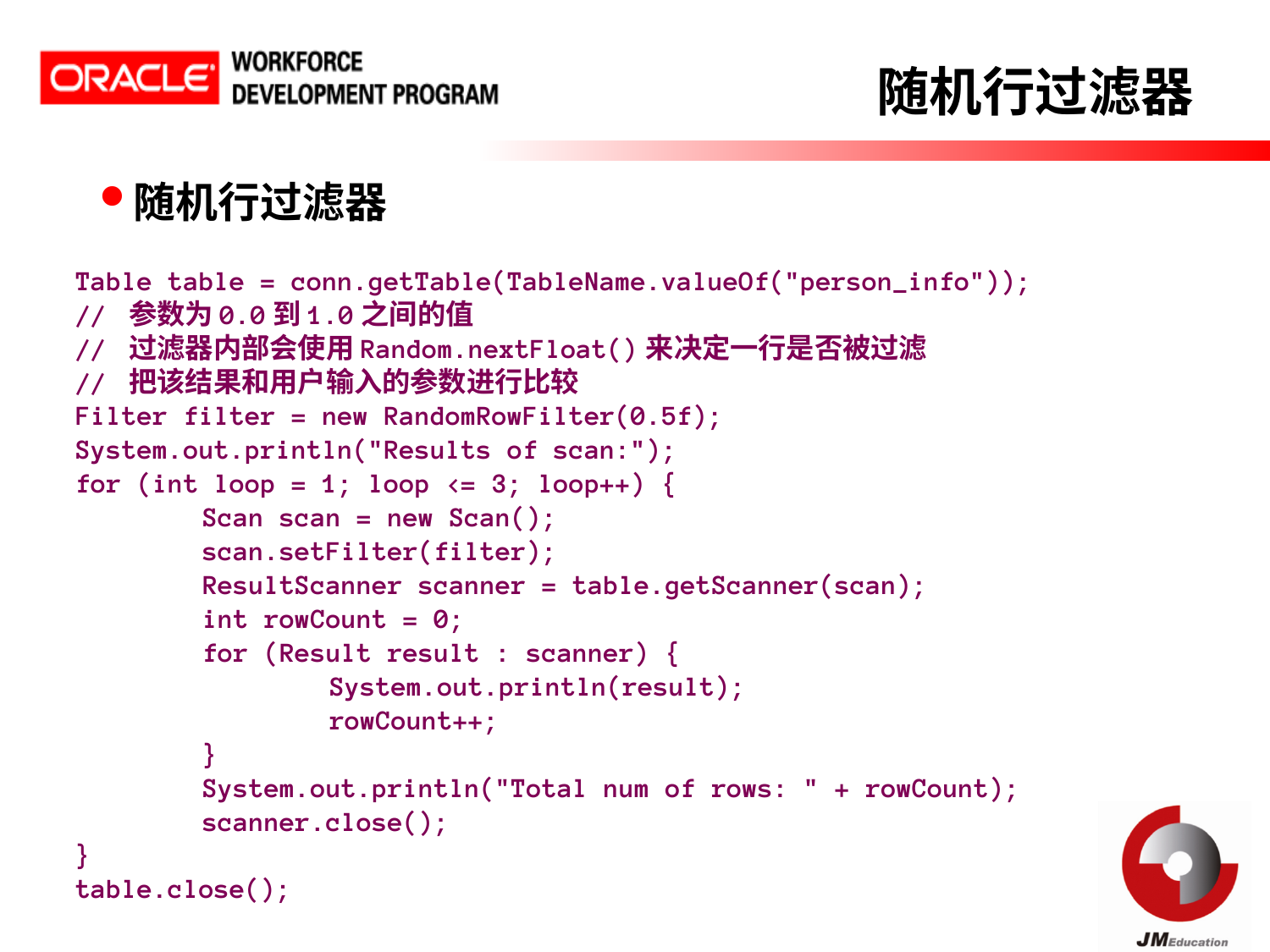

随机行过滤器
随机行过滤器
Table table = conn.getTable(TableName.valueOf("person_info"));
// 参数为0.0到1.0之间的值
// 过滤器内部会使用Random.nextFloat()来决定一行是否被过滤
// 把该结果和用户输入的参数进行比较
Filter filter = new RandomRowFilter(0.5f);
System.out.println("Results of scan:");
for (int loop = 1; loop <= 3; loop++) {
	Scan scan = new Scan();
	scan.setFilter(filter);
	ResultScanner scanner = table.getScanner(scan);
	int rowCount = 0;
	for (Result result : scanner) {
		System.out.println(result);
		rowCount++;
	}
	System.out.println("Total num of rows: " + rowCount);
	scanner.close();
}
table.close();